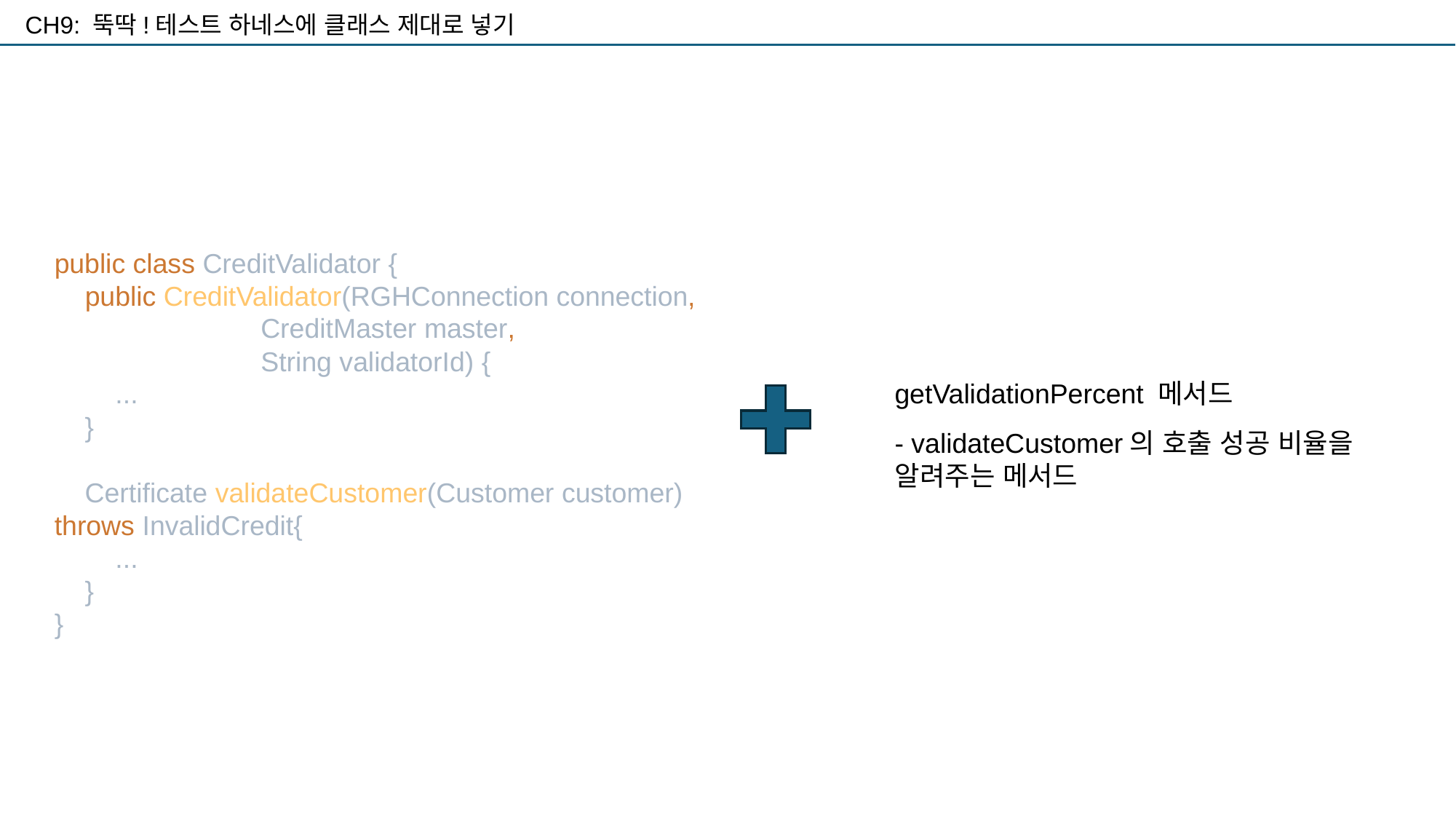

CH9: 뚝딱!테스트 하네스에 클래스 제대로 넣기
public class CreditValidator {
    public CreditValidator(RGHConnection connection,
                           CreditMaster master,
                           String validatorId) {
        ...
    }
    Certificate validateCustomer(Customer customer) throws InvalidCredit{
        ...
    }
}
getValidationPercent 메서드
- validateCustomer의 호출 성공 비율을
알려주는 메서드